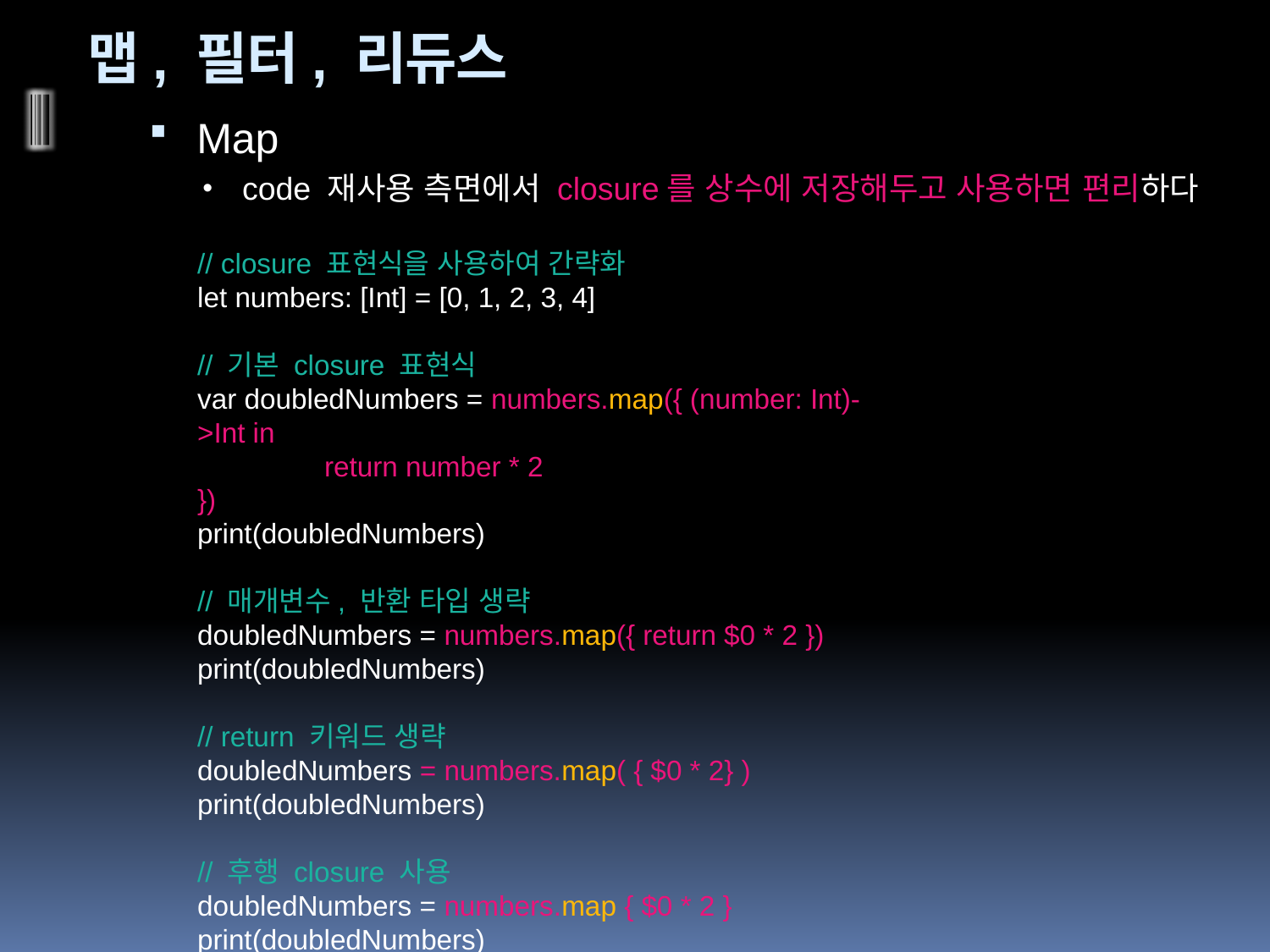

# 맵, 필터, 리듀스
Map
code 재사용 측면에서 closure를 상수에 저장해두고 사용하면 편리하다

// closure 표현식을 사용하여 간략화
let numbers: [Int] = [0, 1, 2, 3, 4]

// 기본 closure 표현식
var doubledNumbers = numbers.map({ (number: Int)->Int in
	return number * 2
})
print(doubledNumbers)

// 매개변수, 반환 타입 생략
doubledNumbers = numbers.map({ return $0 * 2 })
print(doubledNumbers)

// return 키워드 생략
doubledNumbers = numbers.map( { $0 * 2} )
print(doubledNumbers)

// 후행 closure 사용
doubledNumbers = numbers.map { $0 * 2 }
print(doubledNumbers)